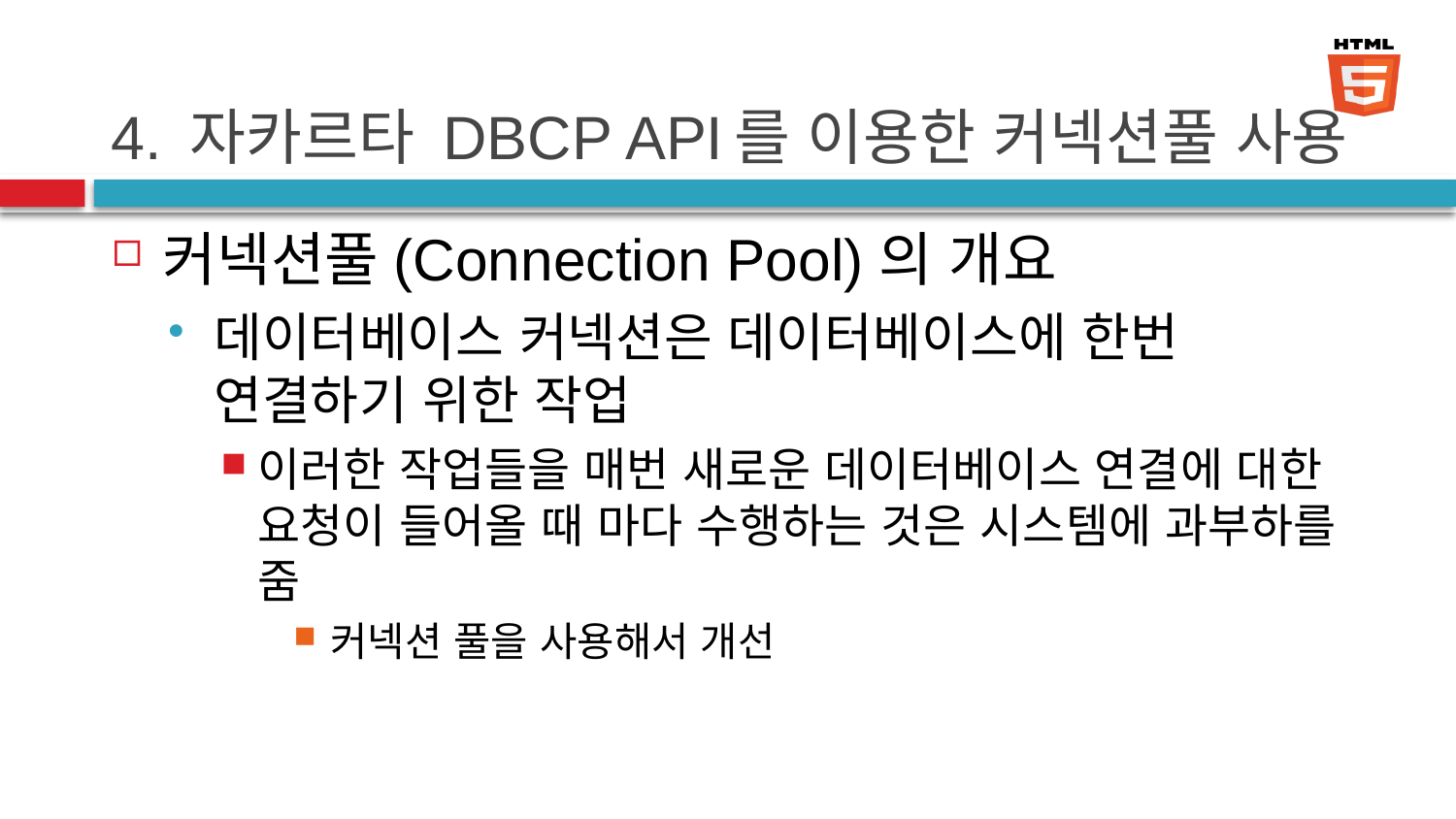

# 4. 자카르타 DBCP API를 이용한 커넥션풀 사용
커넥션풀(Connection Pool)의 개요
데이터베이스 커넥션은 데이터베이스에 한번 연결하기 위한 작업
이러한 작업들을 매번 새로운 데이터베이스 연결에 대한 요청이 들어올 때 마다 수행하는 것은 시스템에 과부하를 줌
커넥션 풀을 사용해서 개선